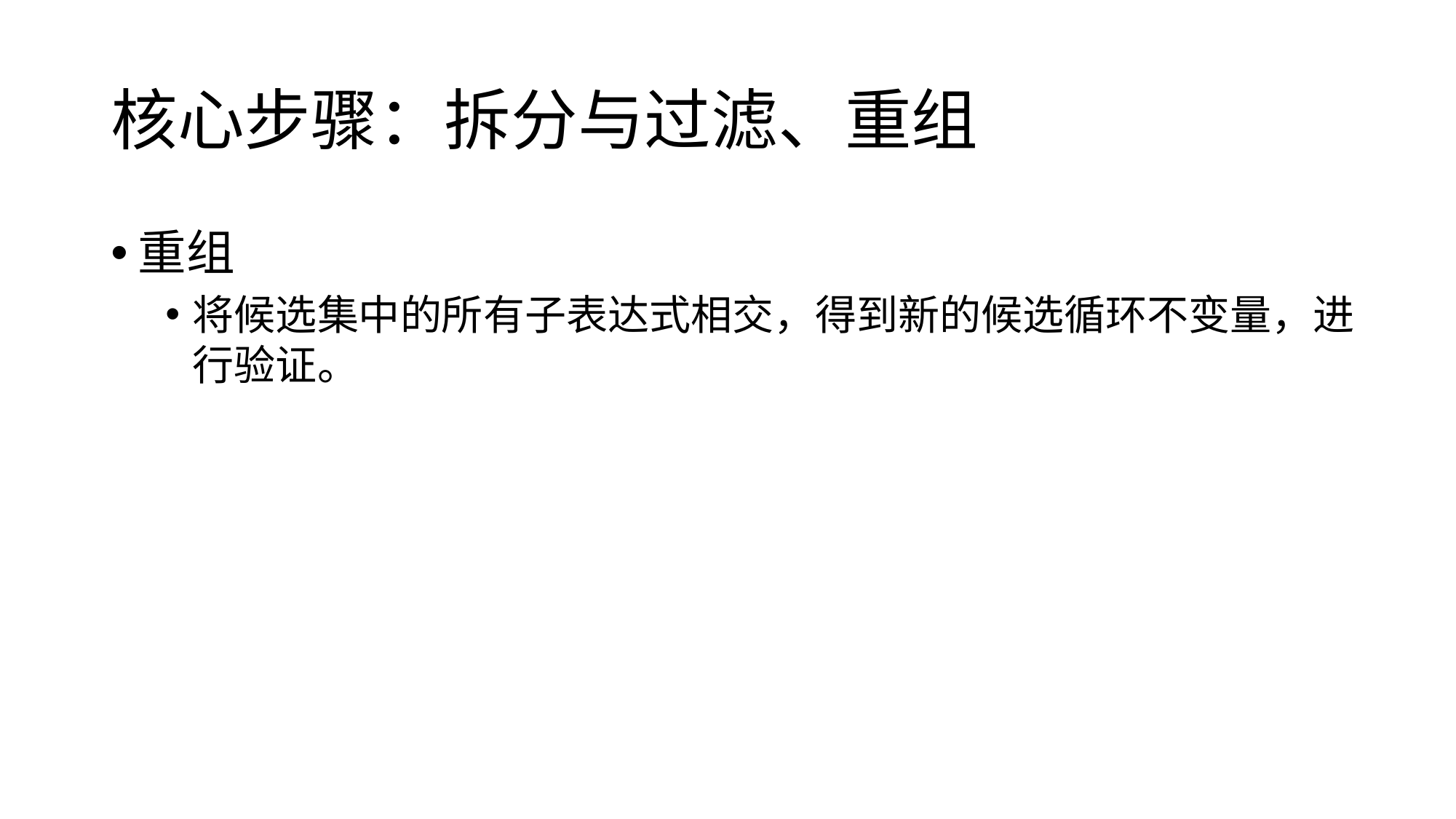

# 核心步骤：拆分与过滤、重组
重组
将候选集中的所有子表达式相交，得到新的候选循环不变量，进行验证。